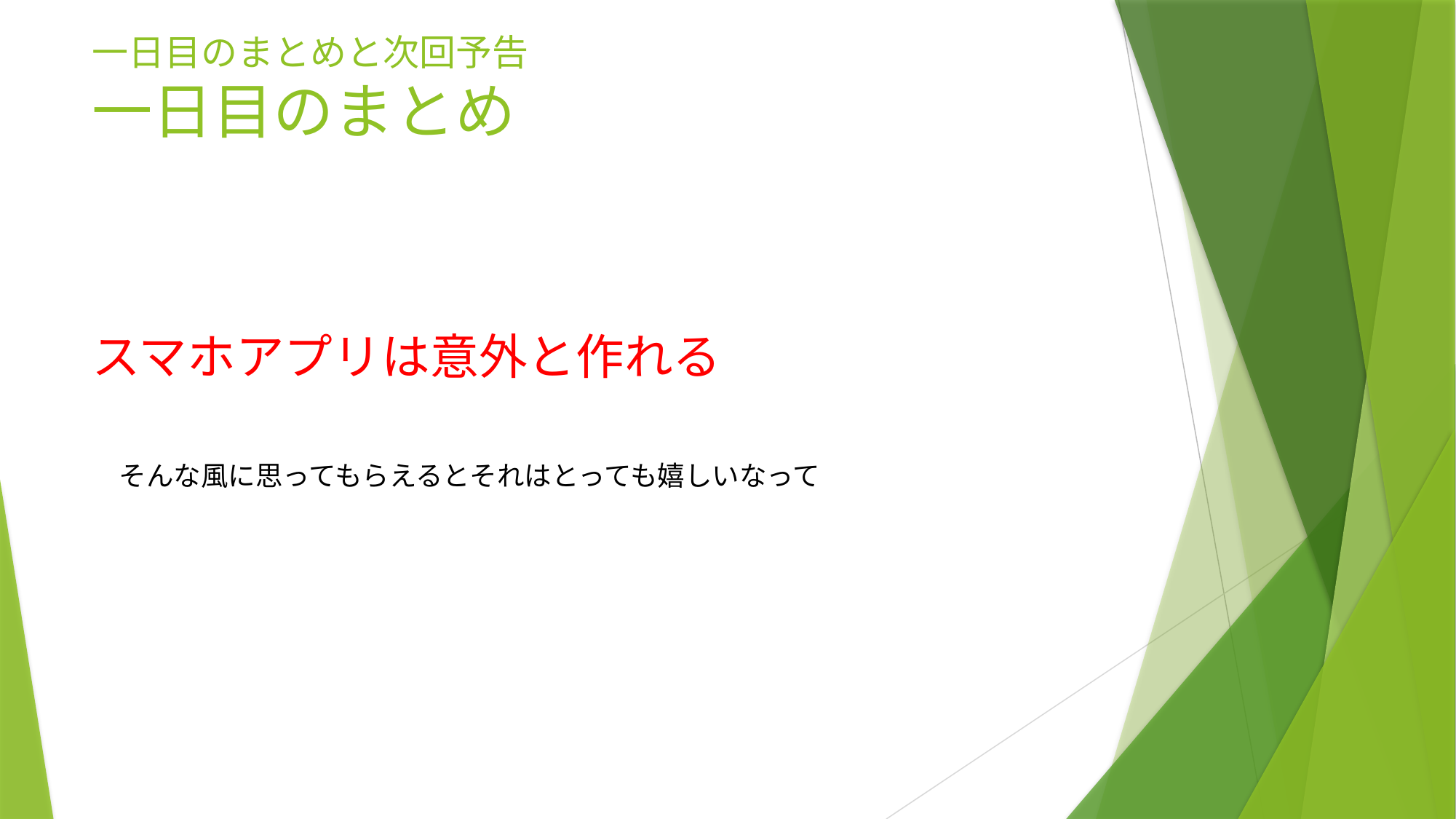

# 一日目のまとめと次回予告 一日目のまとめ

スマホアプリは意外と作れる

　そんな風に思ってもらえるとそれはとっても嬉しいなって